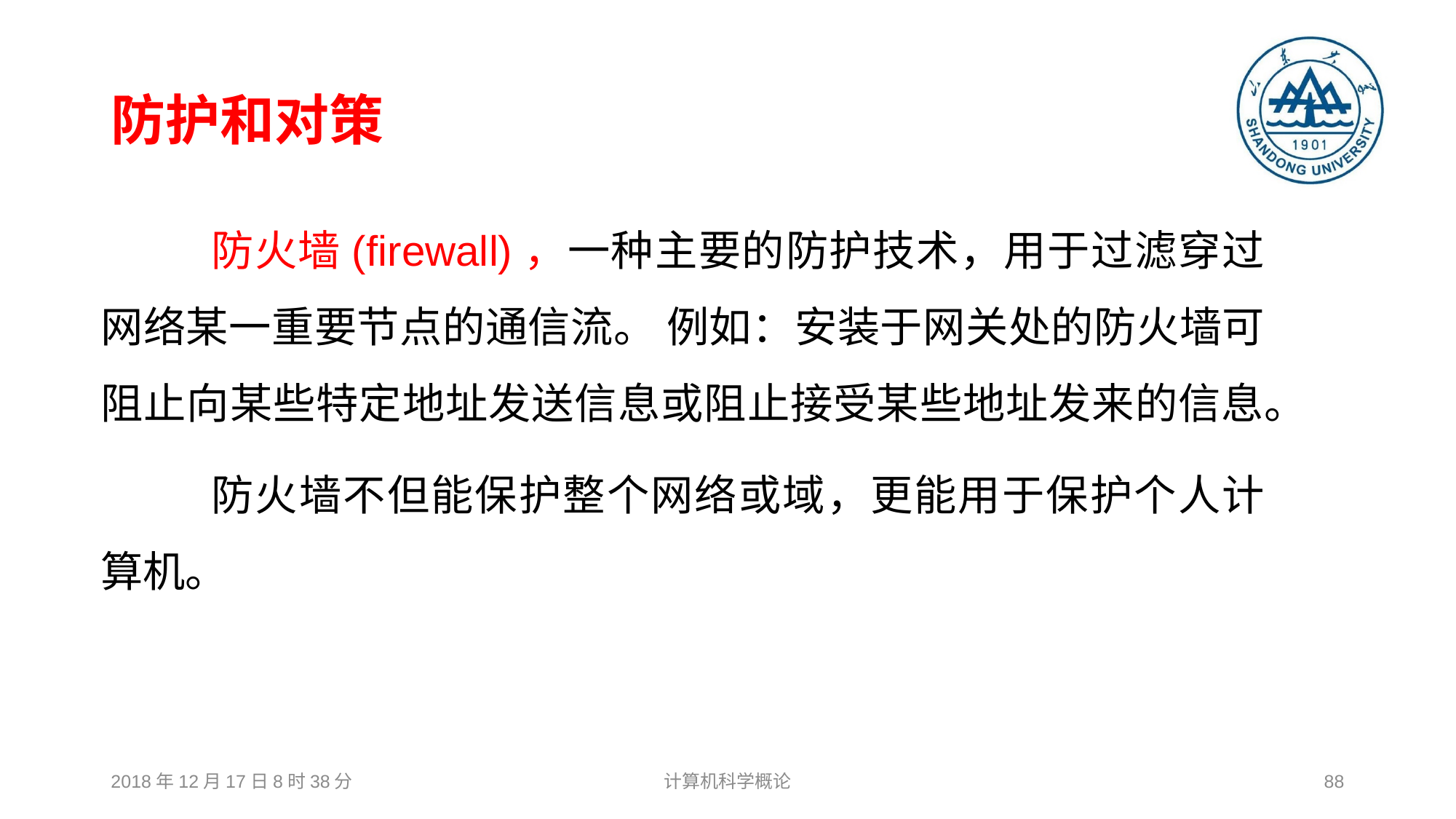

# 防护和对策
	防火墙(firewall)，一种主要的防护技术，用于过滤穿过网络某一重要节点的通信流。 例如：安装于网关处的防火墙可阻止向某些特定地址发送信息或阻止接受某些地址发来的信息。
	防火墙不但能保护整个网络或域，更能用于保护个人计算机。
2018年12月17日8时38分
计算机科学概论
88